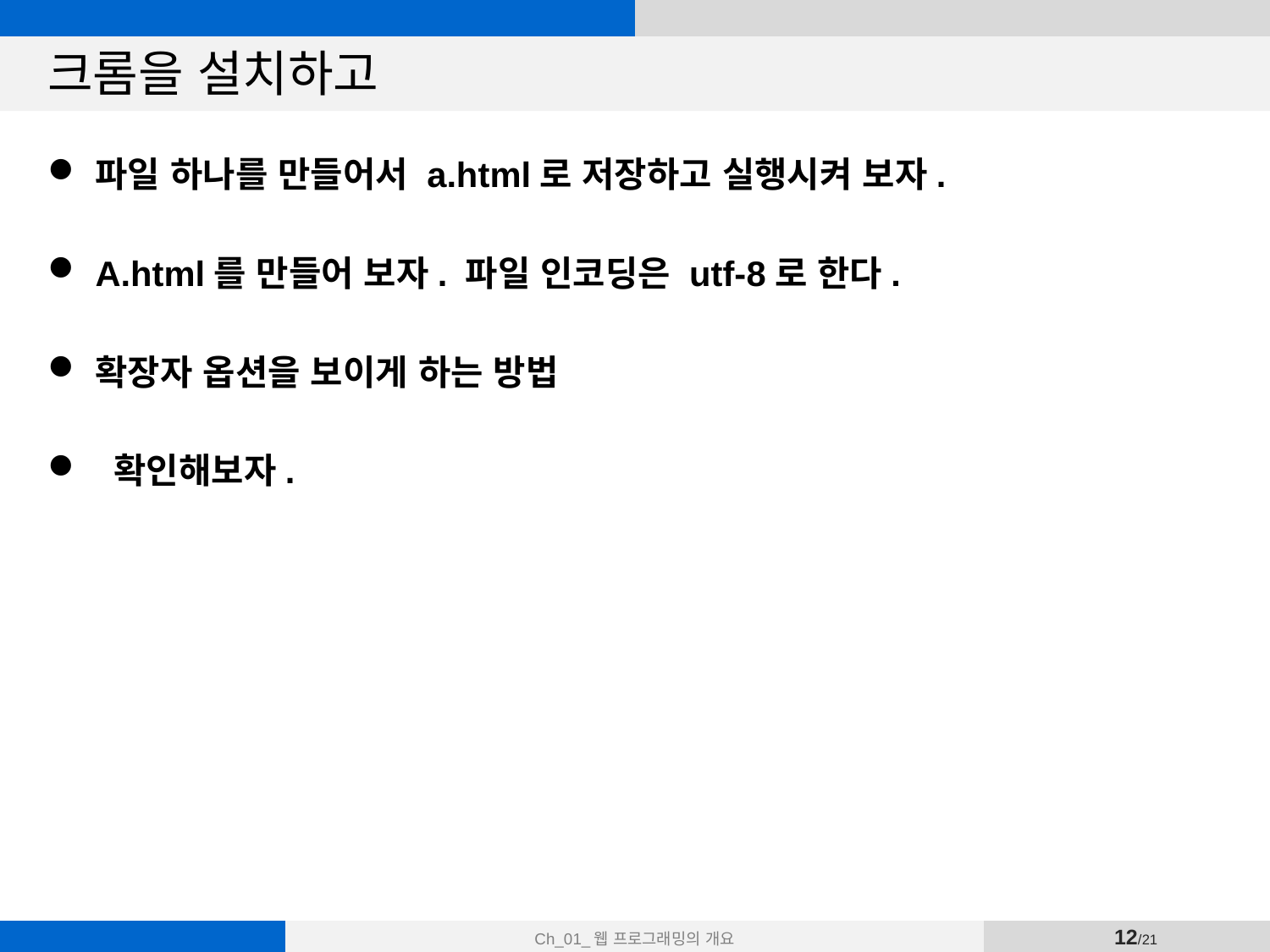

# 크롬을 설치하고
파일 하나를 만들어서 a.html로 저장하고 실행시켜 보자.

A.html를 만들어 보자. 파일 인코딩은 utf-8로 한다.

확장자 옵션을 보이게 하는 방법

 확인해보자.